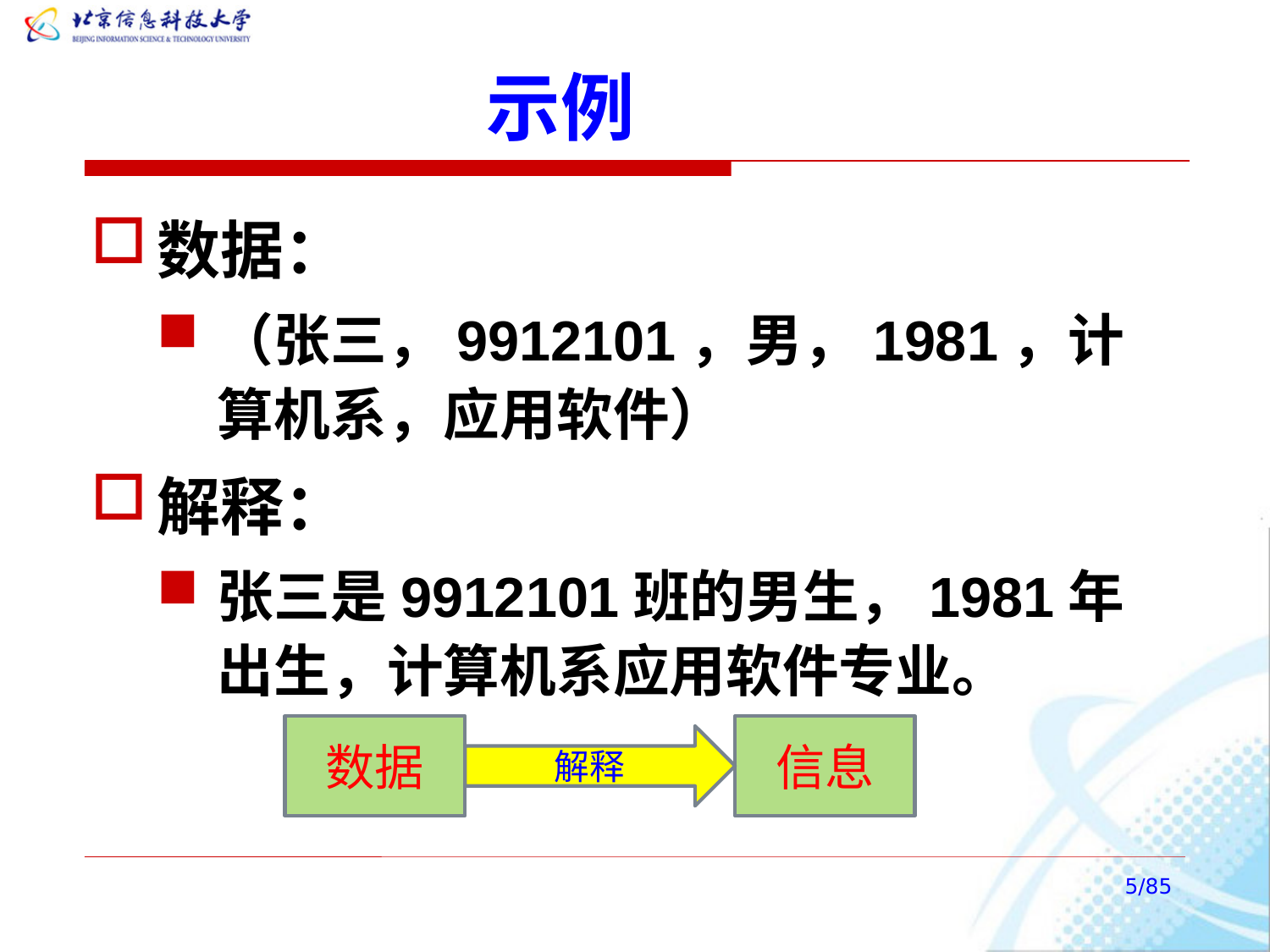

# 示例
数据：
（张三，9912101，男，1981，计算机系，应用软件）
解释：
张三是9912101班的男生，1981年出生，计算机系应用软件专业。
数据
信息
解释

5/85